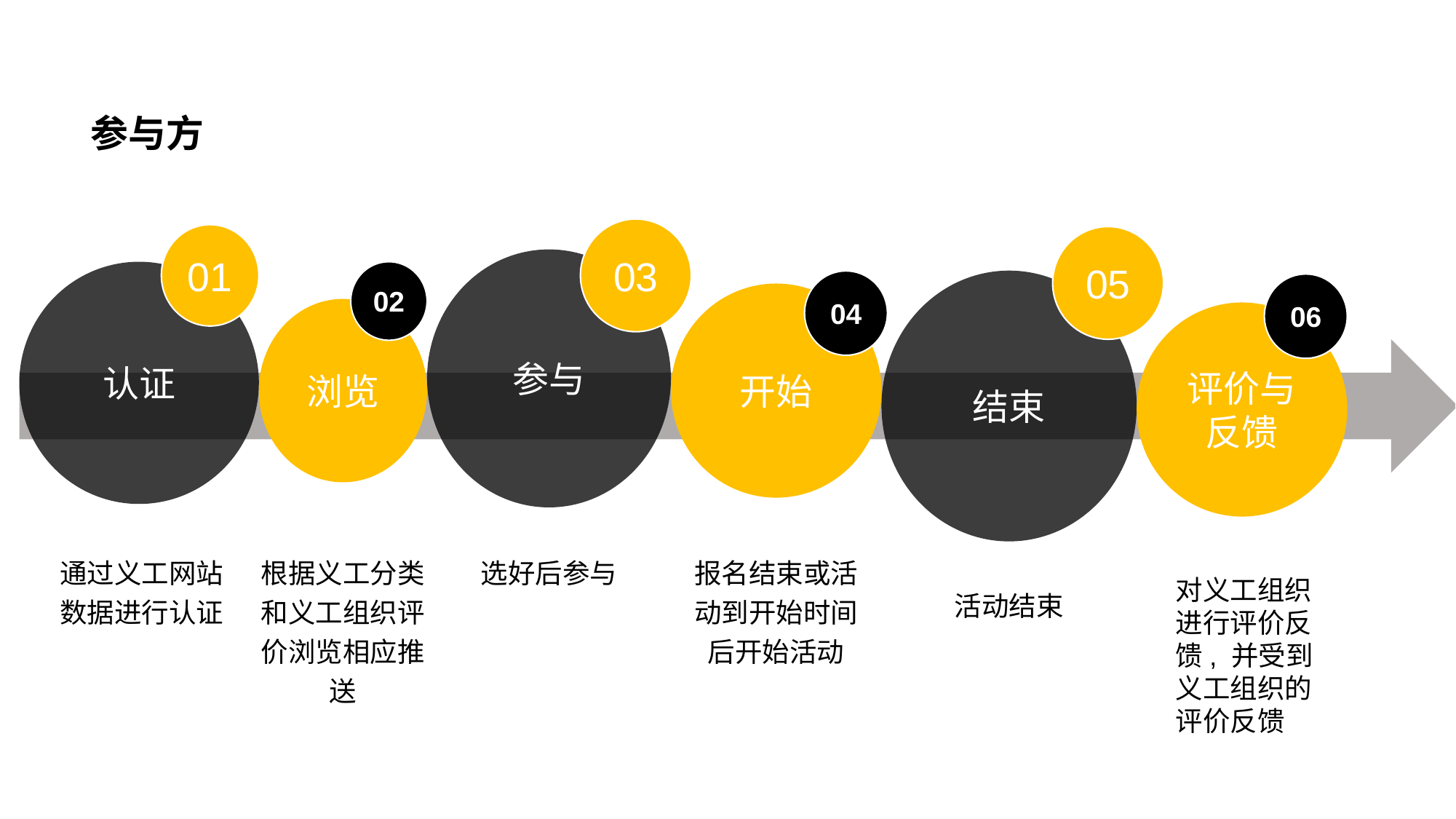

参与方
03
01
05
参与
认证
02
结束
04
06
开始
浏览
评价与反馈

根据义工分类和义工组织评价浏览相应推送
报名结束或活动到开始时间后开始活动
通过义工网站数据进行认证
选好后参与
对义工组织进行评价反馈, 并受到义工组织的评价反馈
活动结束